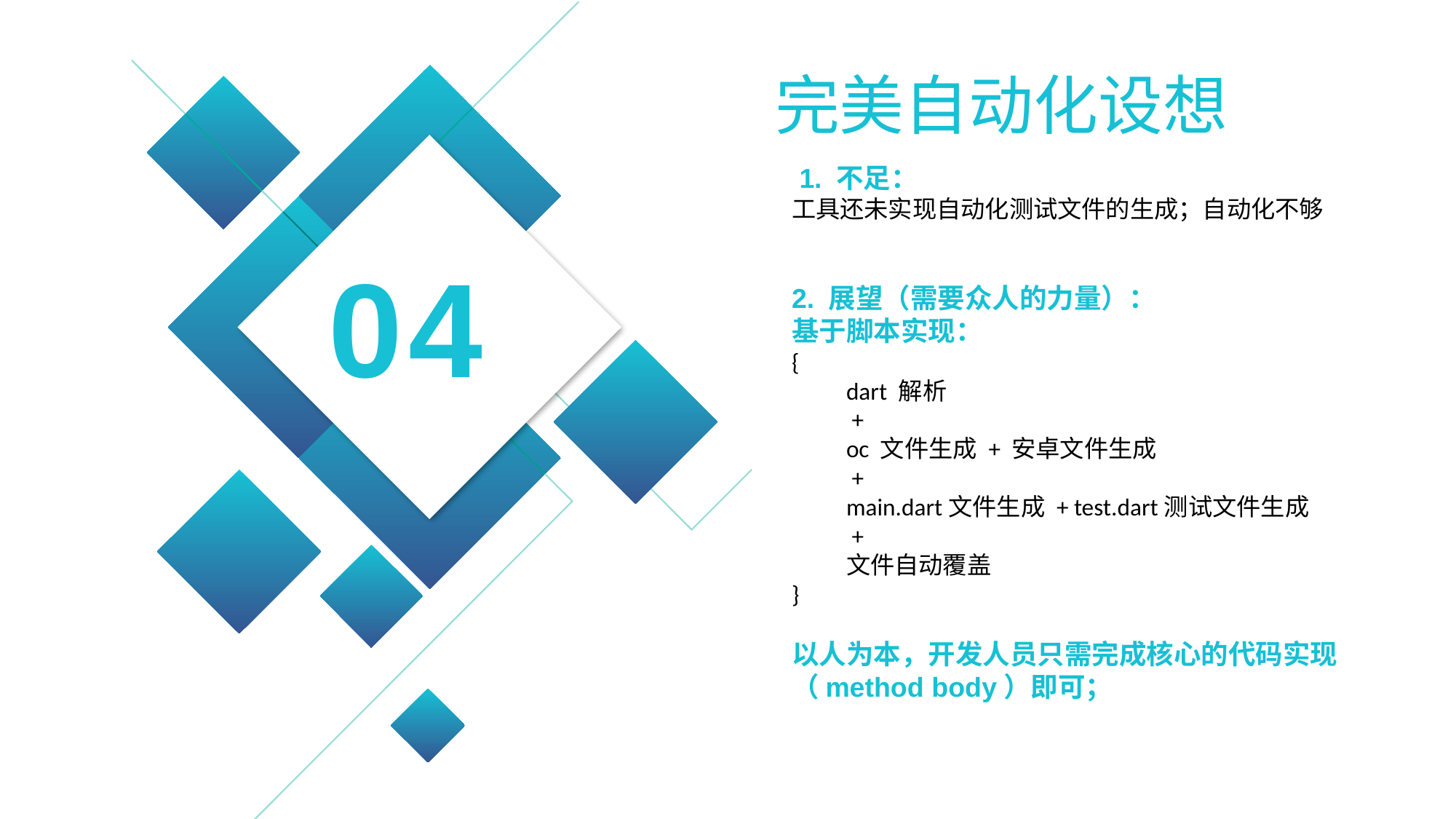

04

完美自动化设想

 1. 不足：
工具还未实现自动化测试文件的生成；自动化不够

2. 展望（需要众人的力量）：
基于脚本实现：
{
dart 解析
 +
oc 文件生成 + 安卓文件生成
 +
main.dart文件生成 + test.dart测试文件生成
 +
文件自动覆盖
}

以人为本，开发人员只需完成核心的代码实现（method body）即可；